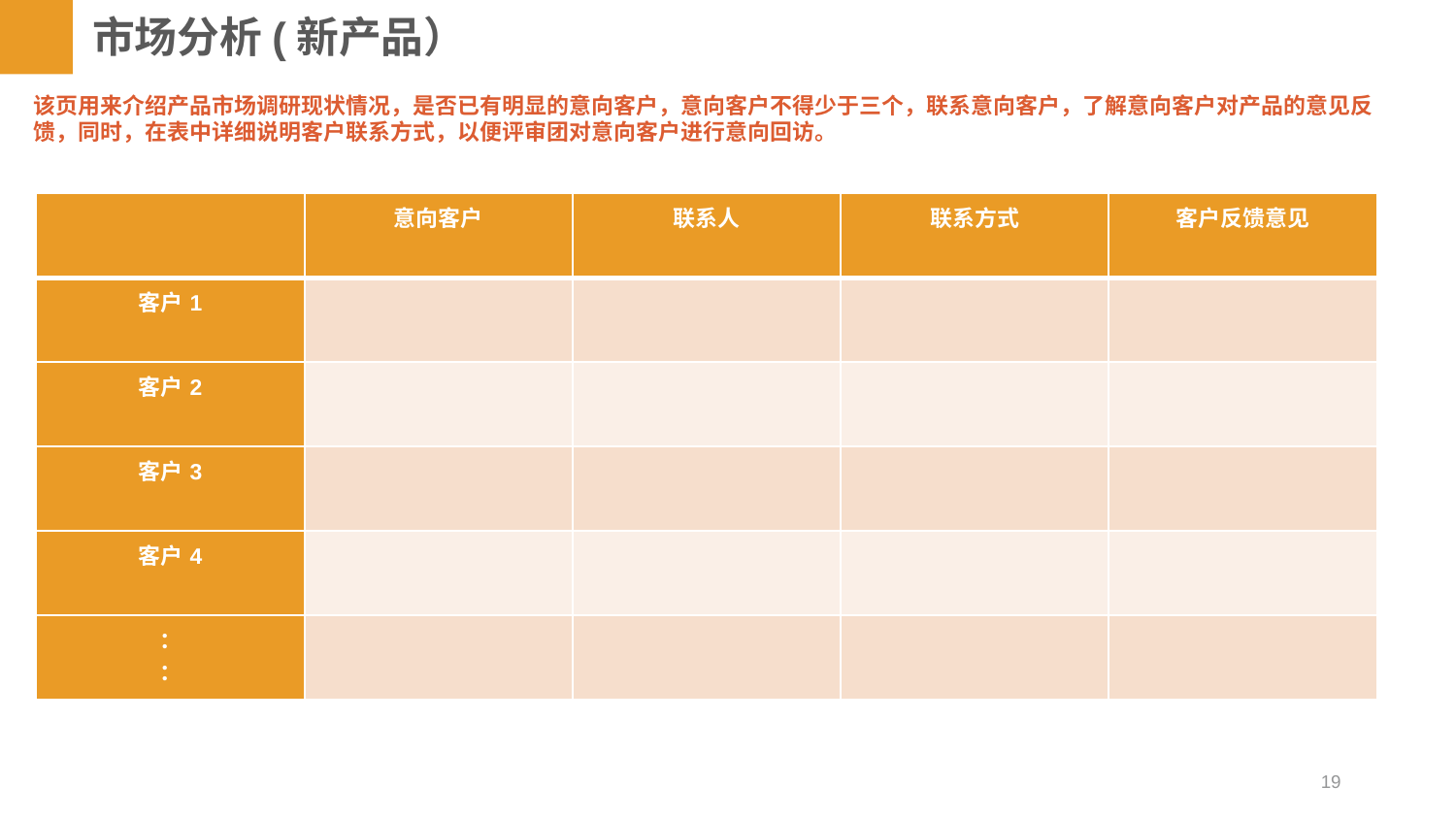

市场分析(新产品）
该页用来介绍产品市场调研现状情况，是否已有明显的意向客户，意向客户不得少于三个，联系意向客户，了解意向客户对产品的意见反馈，同时，在表中详细说明客户联系方式，以便评审团对意向客户进行意向回访。
|  | 意向客户 | 联系人 | 联系方式 | 客户反馈意见 |
| --- | --- | --- | --- | --- |
| 客户1 |  |  |  |  |
| 客户2 |  |  |  |  |
| 客户3 |  |  |  |  |
| 客户4 |  |  |  |  |
| ： ： |  |  |  |  |
19